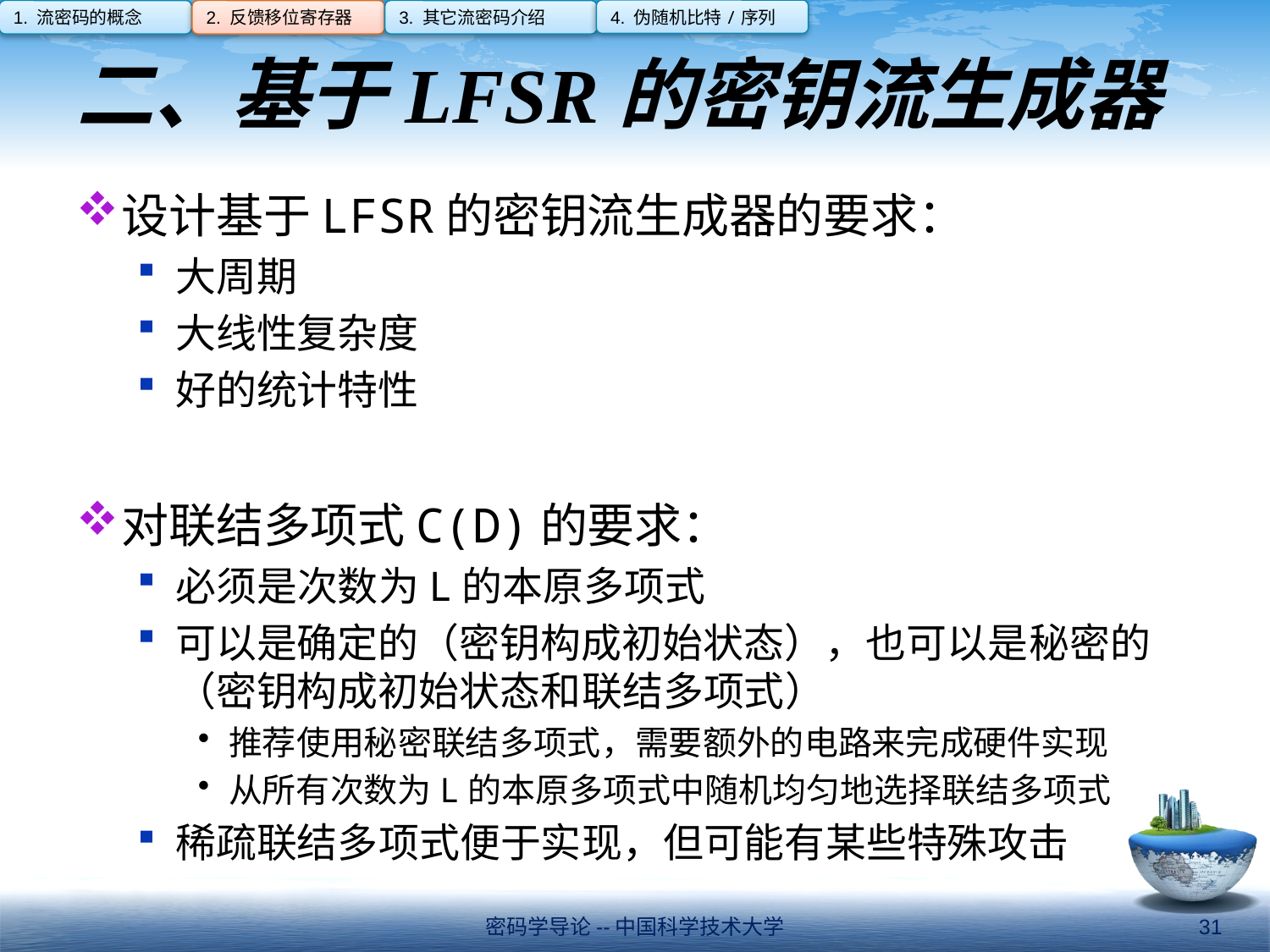

4. 伪随机比特/序列
1. 流密码的概念
2. 反馈移位寄存器
3. 其它流密码介绍
# 二、基于LFSR的密钥流生成器
设计基于LFSR的密钥流生成器的要求：
大周期
大线性复杂度
好的统计特性

对联结多项式C(D)的要求：
必须是次数为L的本原多项式
可以是确定的（密钥构成初始状态），也可以是秘密的（密钥构成初始状态和联结多项式）
推荐使用秘密联结多项式，需要额外的电路来完成硬件实现
从所有次数为L的本原多项式中随机均匀地选择联结多项式
稀疏联结多项式便于实现，但可能有某些特殊攻击
密码学导论--中国科学技术大学
31